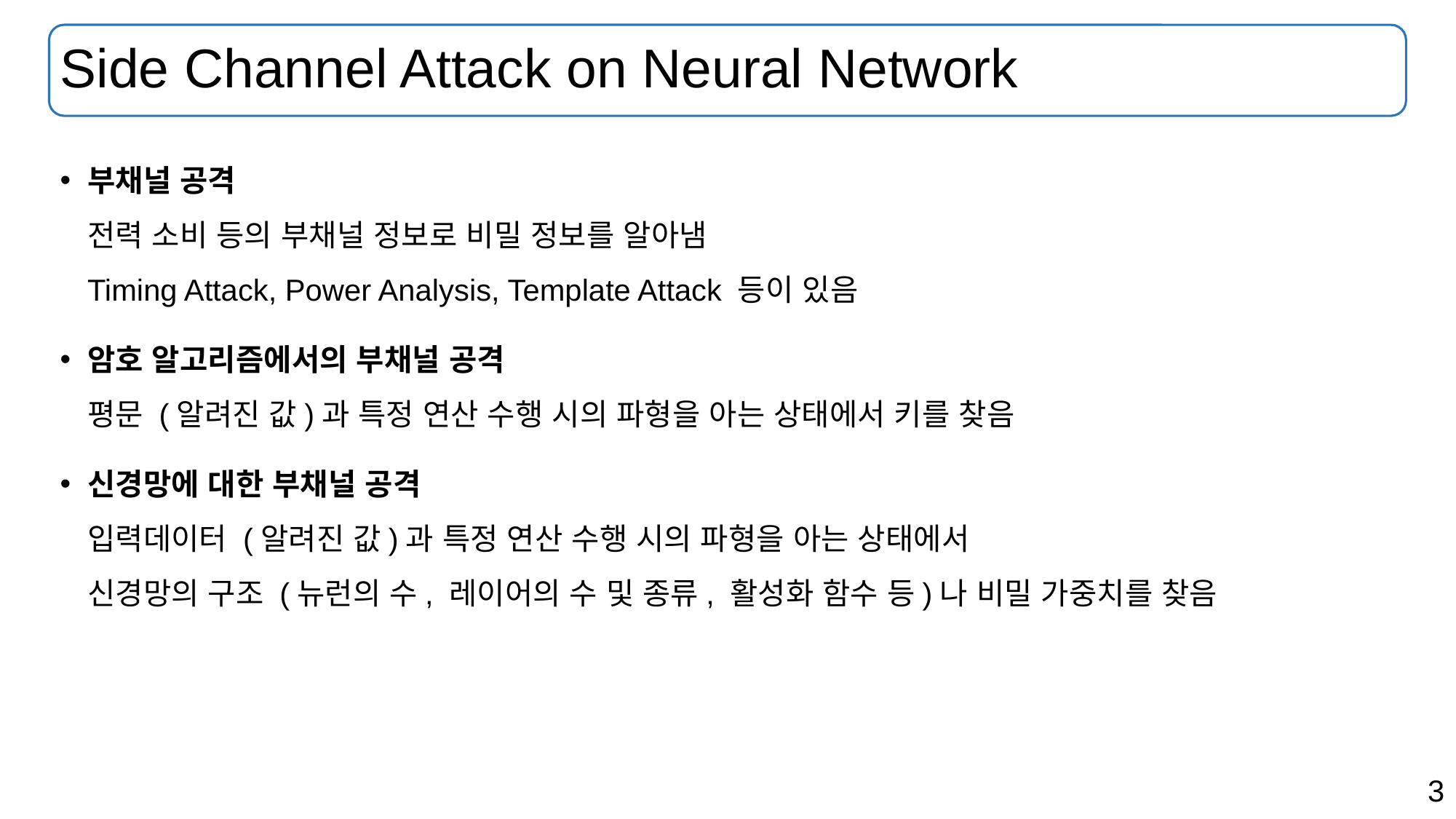

# Side Channel Attack on Neural Network
부채널 공격
전력 소비 등의 부채널 정보로 비밀 정보를 알아냄
Timing Attack, Power Analysis, Template Attack 등이 있음
암호 알고리즘에서의 부채널 공격
평문 (알려진 값)과 특정 연산 수행 시의 파형을 아는 상태에서 키를 찾음
신경망에 대한 부채널 공격
입력데이터 (알려진 값)과 특정 연산 수행 시의 파형을 아는 상태에서
신경망의 구조 (뉴런의 수, 레이어의 수 및 종류, 활성화 함수 등)나 비밀 가중치를 찾음